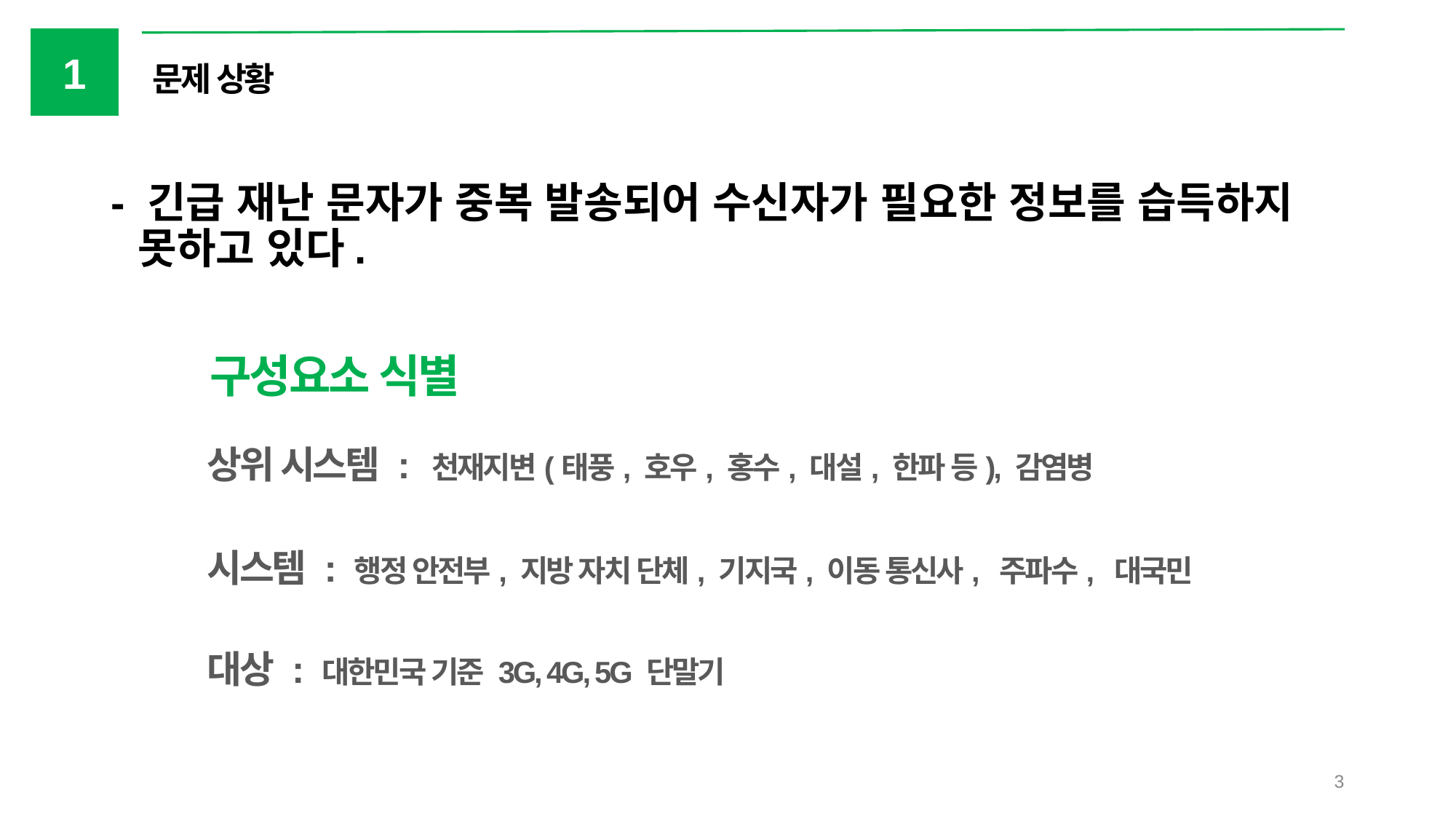

1
문제 상황
- 긴급 재난 문자가 중복 발송되어 수신자가 필요한 정보를 습득하지 못하고 있다.
구성요소 식별
 상위 시스템 :  천재지변(태풍, 호우, 홍수, 대설, 한파 등), 감염병
 시스템 : 행정 안전부, 지방 자치 단체, 기지국, 이동 통신사,  주파수,  대국민
 대상 : 대한민국 기준 3G, 4G, 5G 단말기
3